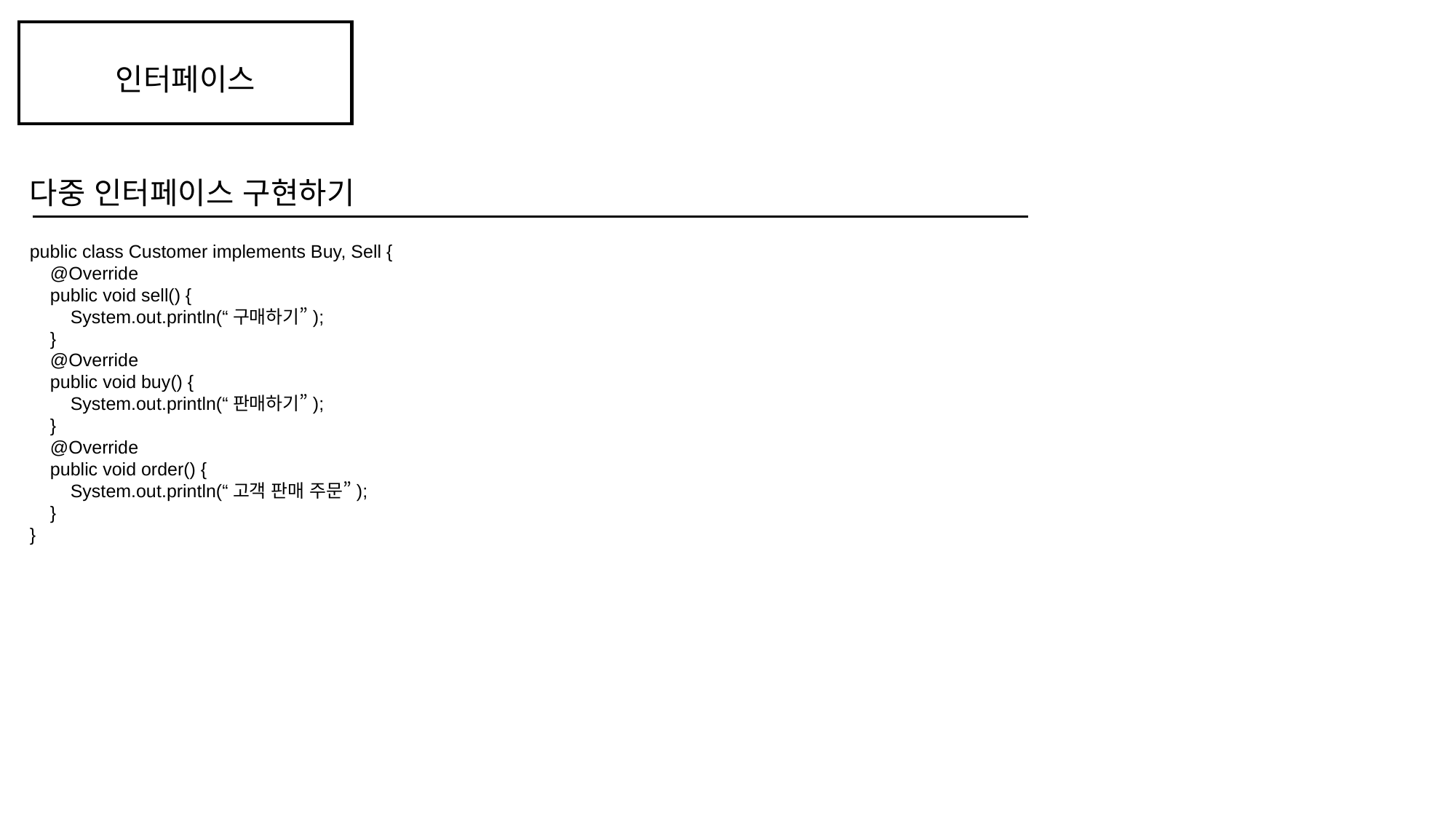

인터페이스
다중 인터페이스 구현하기
public class Customer implements Buy, Sell {
    @Override
    public void sell() {
        System.out.println(“구매하기”);
    }
    @Override
    public void buy() {
        System.out.println(“판매하기”);
    }
    @Override
    public void order() {
        System.out.println(“고객 판매 주문”);
    }
}